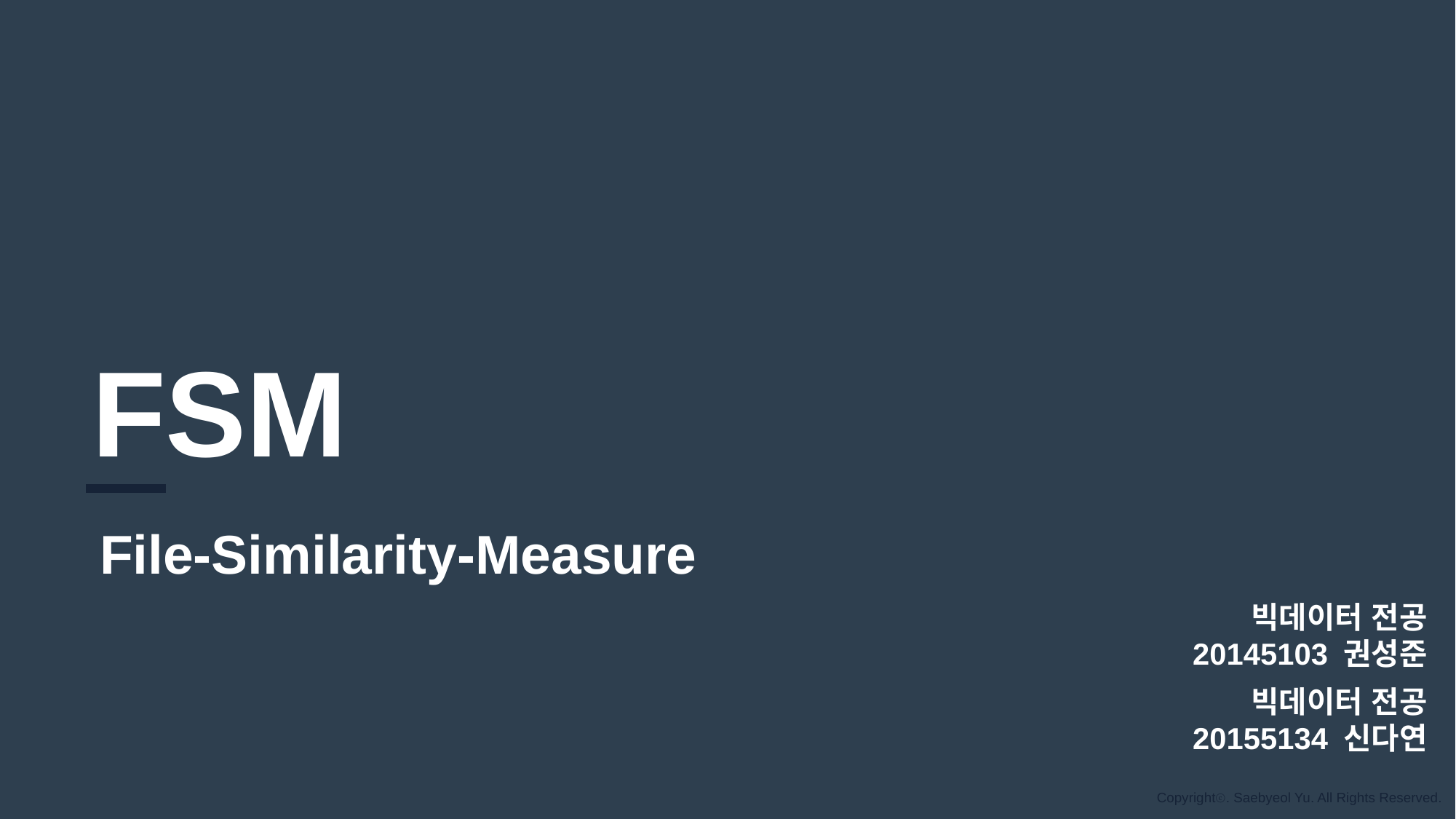

FSM
File-Similarity-Measure
빅데이터 전공
20145103 권성준
빅데이터 전공
20155134 신다연